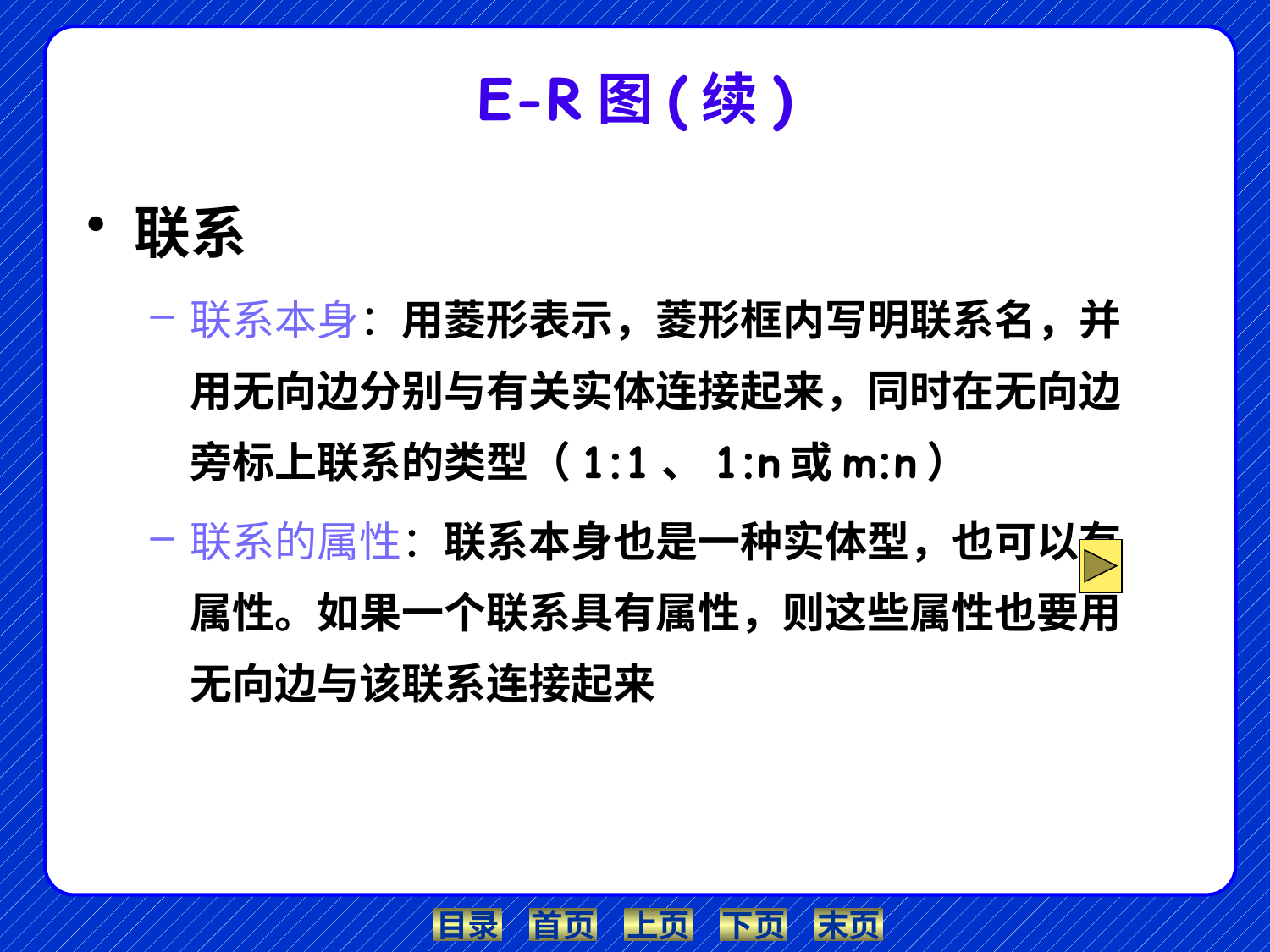

An Introduction to Database Systenm
# E-R图(续)
联系
联系本身：用菱形表示，菱形框内写明联系名，并用无向边分别与有关实体连接起来，同时在无向边旁标上联系的类型（1:1、1:n或m:n）
联系的属性：联系本身也是一种实体型，也可以有属性。如果一个联系具有属性，则这些属性也要用无向边与该联系连接起来